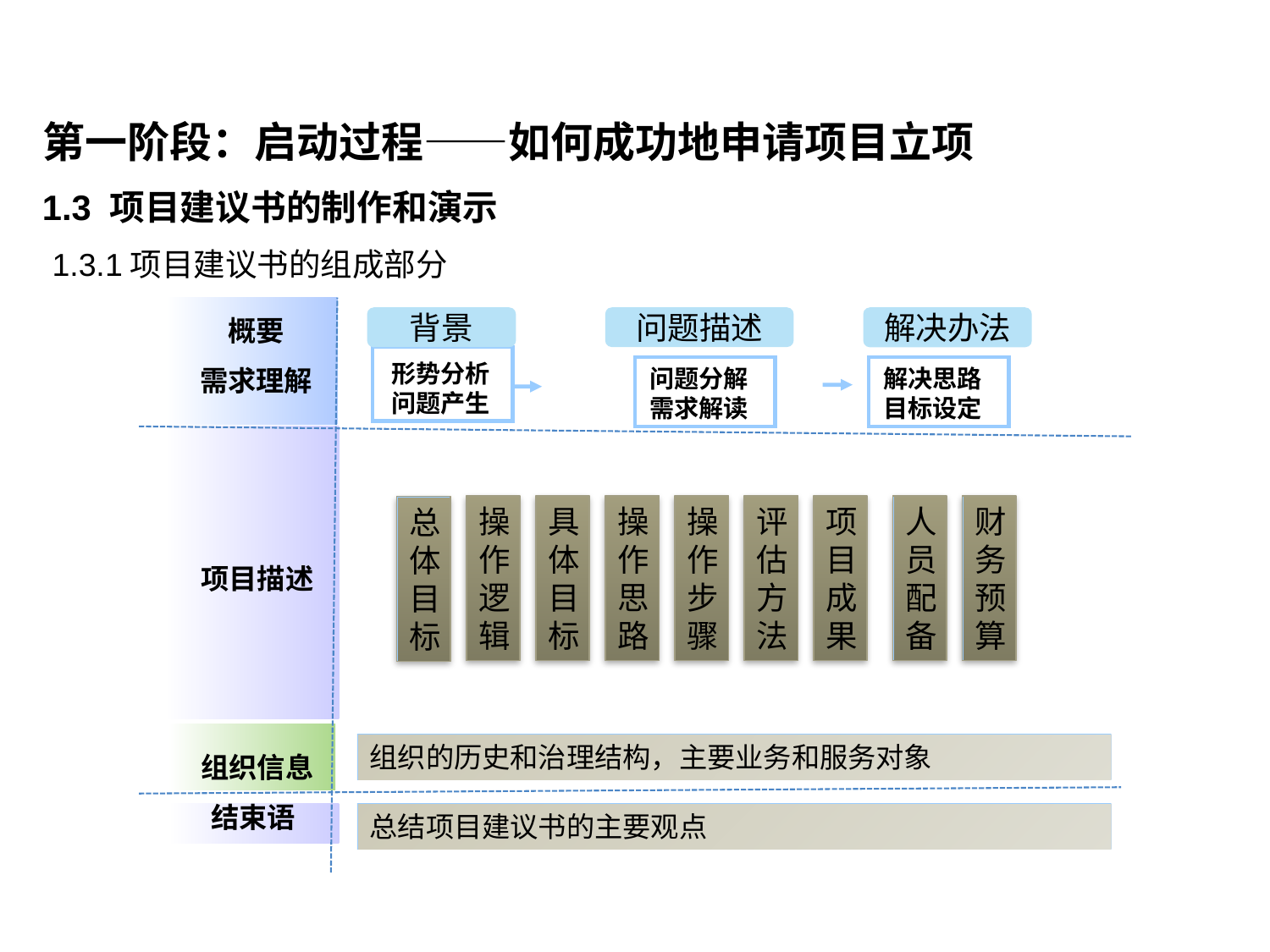

第一阶段：启动过程——如何成功地申请项目立项
1.3 项目建议书的制作和演示
1.3.1项目建议书的组成部分

概要
背景
问题描述
解决办法

形势分析问题产生
需求理解
问题分解需求解读

解决思路目标设定

操作逻辑
具体目标
操作思路
操作步骤
评估方法
项目成果
人员配备
财务预算
总体目标
项目描述

组织的历史和治理结构，主要业务和服务对象

组织信息
结束语
总结项目建议书的主要观点